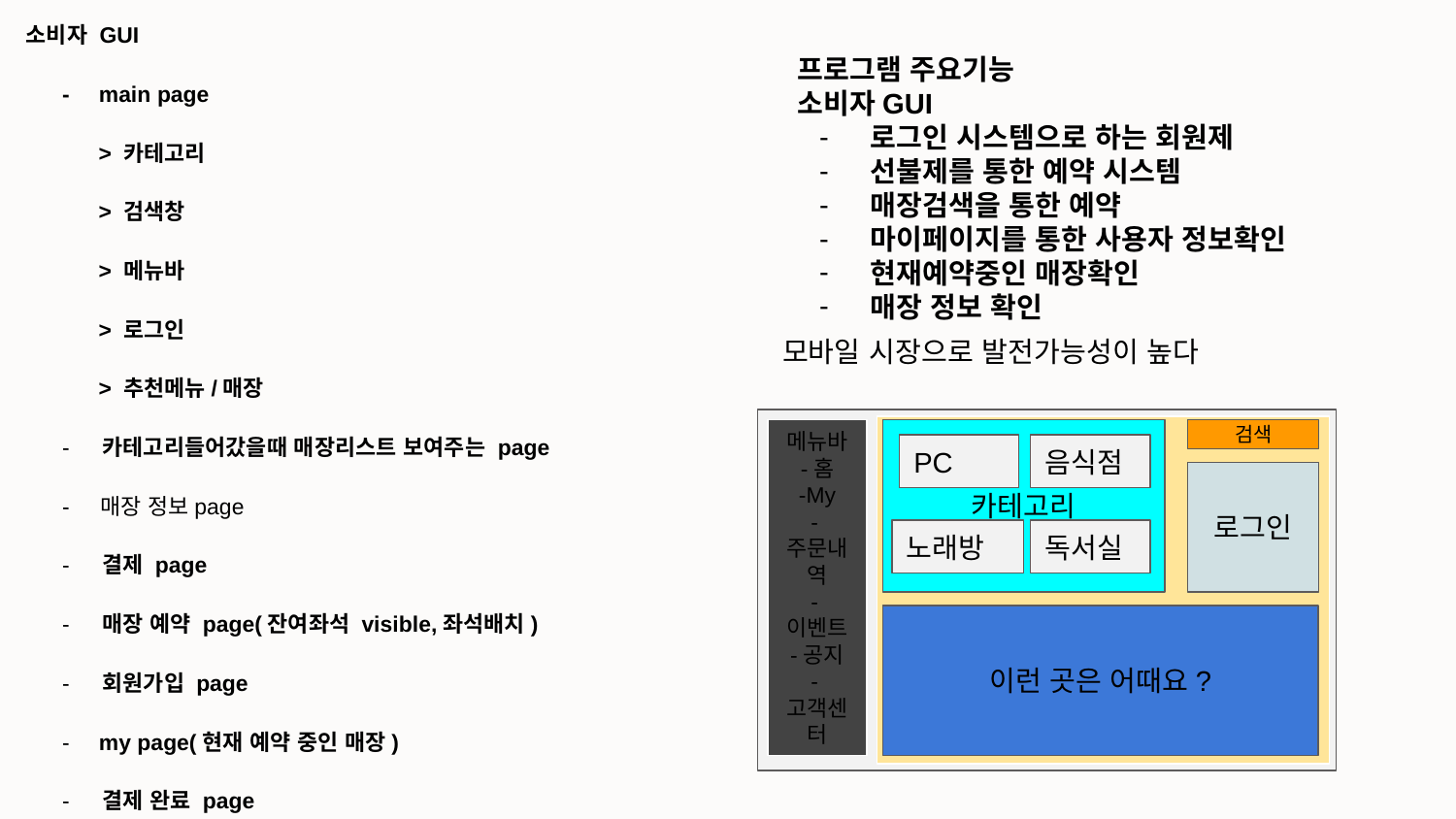

소비자 GUI
-        main page
	> 카테고리
	> 검색창
	> 메뉴바
> 로그인
> 추천메뉴/매장
-        카테고리들어갔을때 매장리스트 보여주는 page
-    매장 정보page
-        결제 page
-        매장 예약 page(잔여좌석 visible,좌석배치)
-        회원가입 page
-        my page(현재 예약 중인 매장)
-        결제 완료 page
-        검색매장 보여주는 page
- 현재 예약 중인 매장 확인
- 고객센터
- 공지
- 이벤트

프로그램 주요기능
소비자GUI
로그인 시스템으로 하는 회원제
선불제를 통한 예약 시스템
매장검색을 통한 예약
마이페이지를 통한 사용자 정보확인
현재예약중인 매장확인
매장 정보 확인

모바일 시장으로 발전가능성이 높다

메뉴바
-홈
-My
-주문내역
-이벤트 -공지
-고객센터
카테고리
검색
PC
음식점
로그인
독서실
노래방
이런 곳은 어때요?